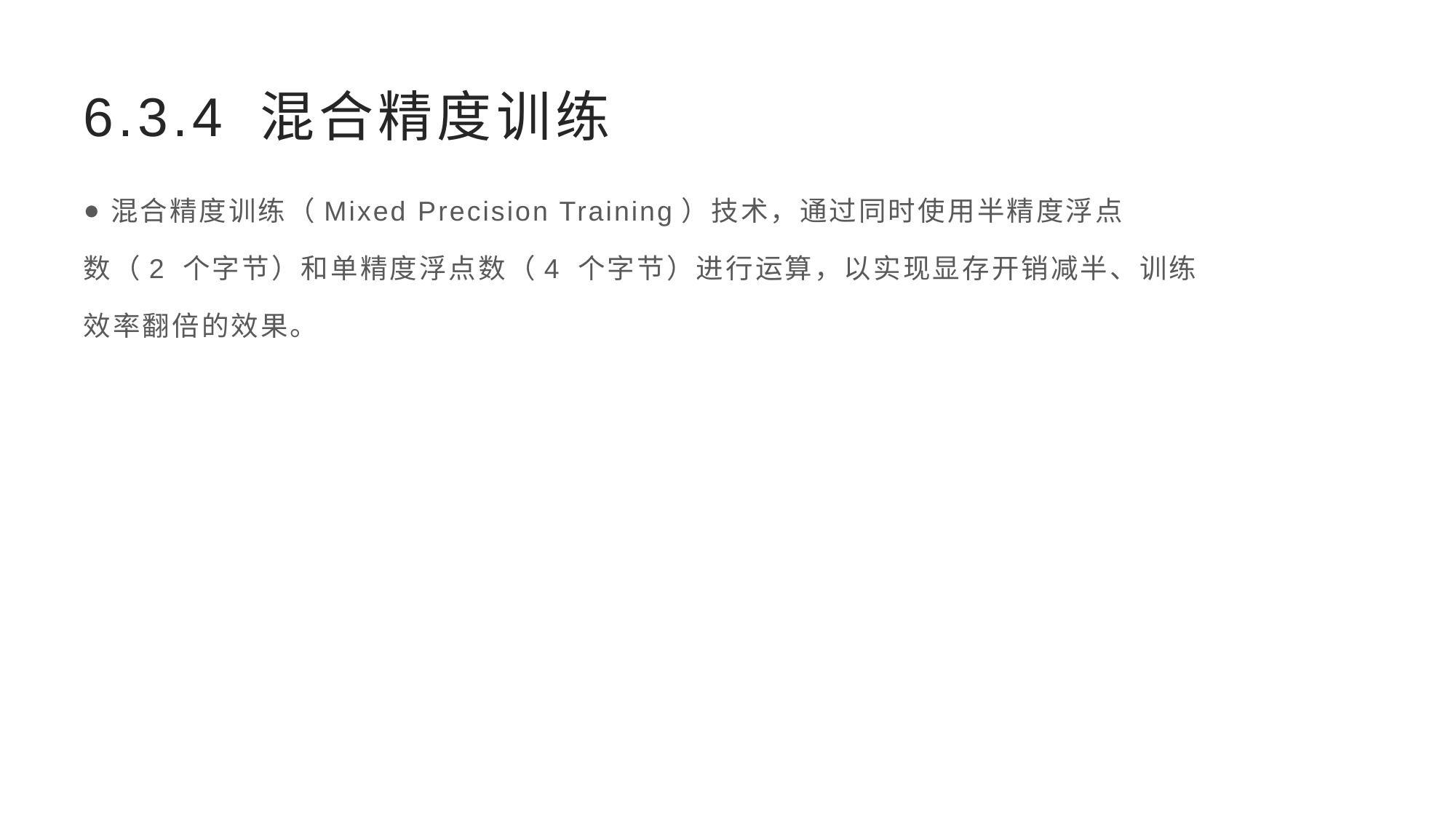

# 6.3.4 混合精度训练
混合精度训练（Mixed Precision Training）技术，通过同时使用半精度浮点
数（2 个字节）和单精度浮点数（4 个字节）进行运算，以实现显存开销减半、训练
效率翻倍的效果。